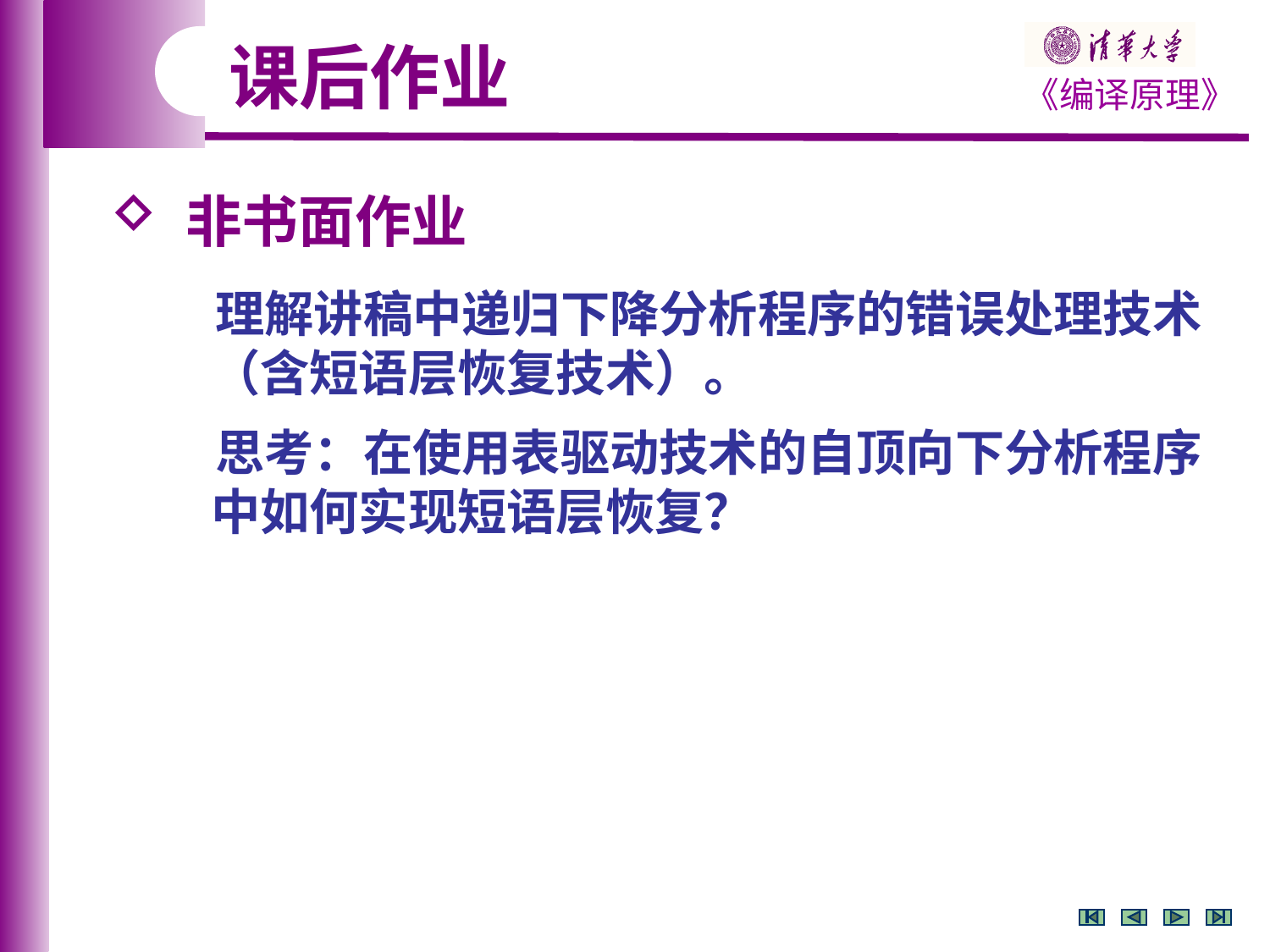

课后作业
 非书面作业
     理解讲稿中递归下降分析程序的错误处理技术（含短语层恢复技术）。

     思考：在使用表驱动技术的自顶向下分析程序中如何实现短语层恢复？